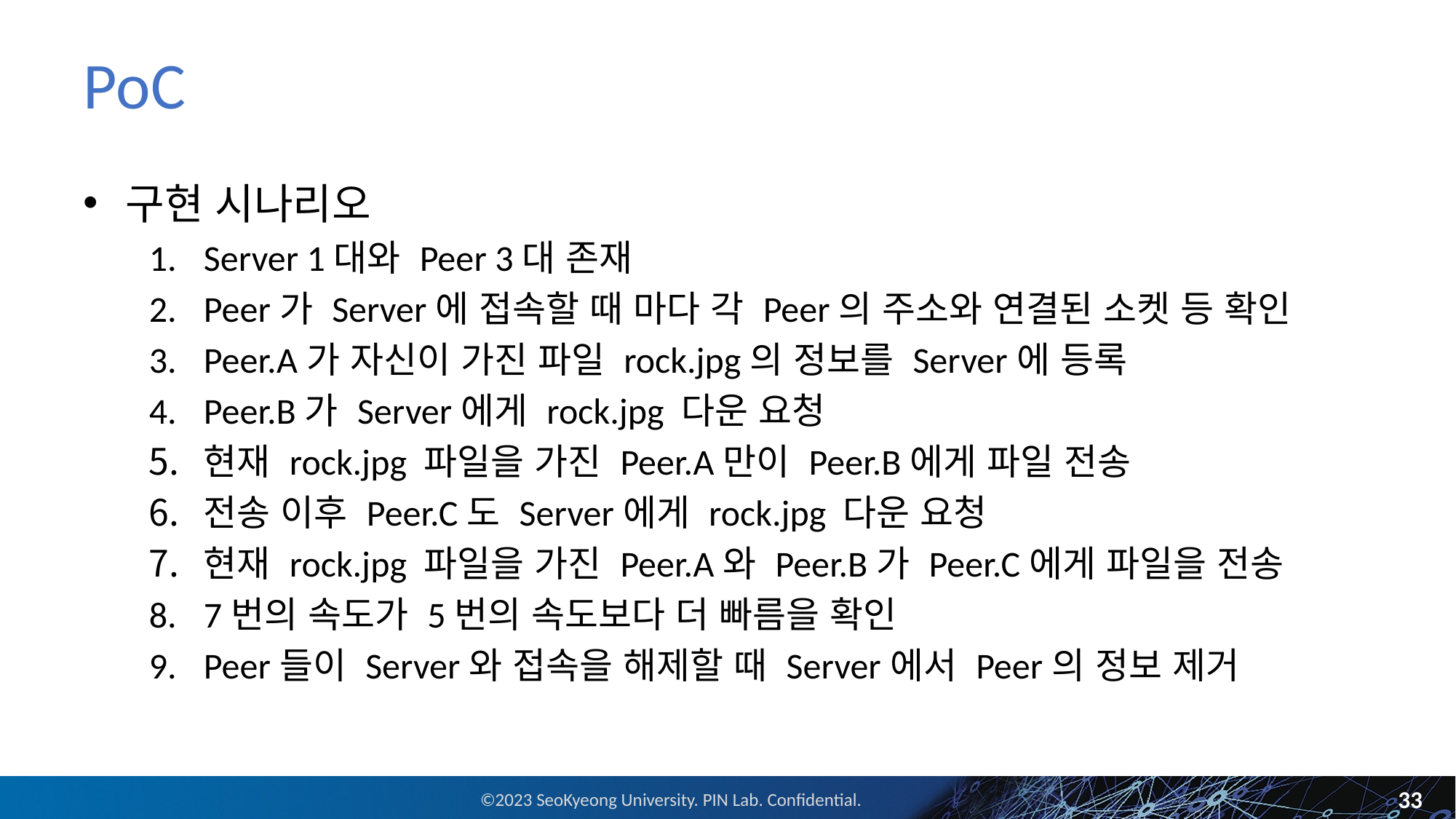

# PoC
구현 시나리오
Server 1대와 Peer 3대 존재
Peer가 Server에 접속할 때 마다 각 Peer의 주소와 연결된 소켓 등 확인
Peer.A가 자신이 가진 파일 rock.jpg의 정보를 Server에 등록
Peer.B가 Server에게 rock.jpg 다운 요청
현재 rock.jpg 파일을 가진 Peer.A만이 Peer.B에게 파일 전송
전송 이후 Peer.C도 Server에게 rock.jpg 다운 요청
현재 rock.jpg 파일을 가진 Peer.A와 Peer.B가 Peer.C에게 파일을 전송
7번의 속도가 5번의 속도보다 더 빠름을 확인
Peer들이 Server와 접속을 해제할 때 Server에서 Peer의 정보 제거

33